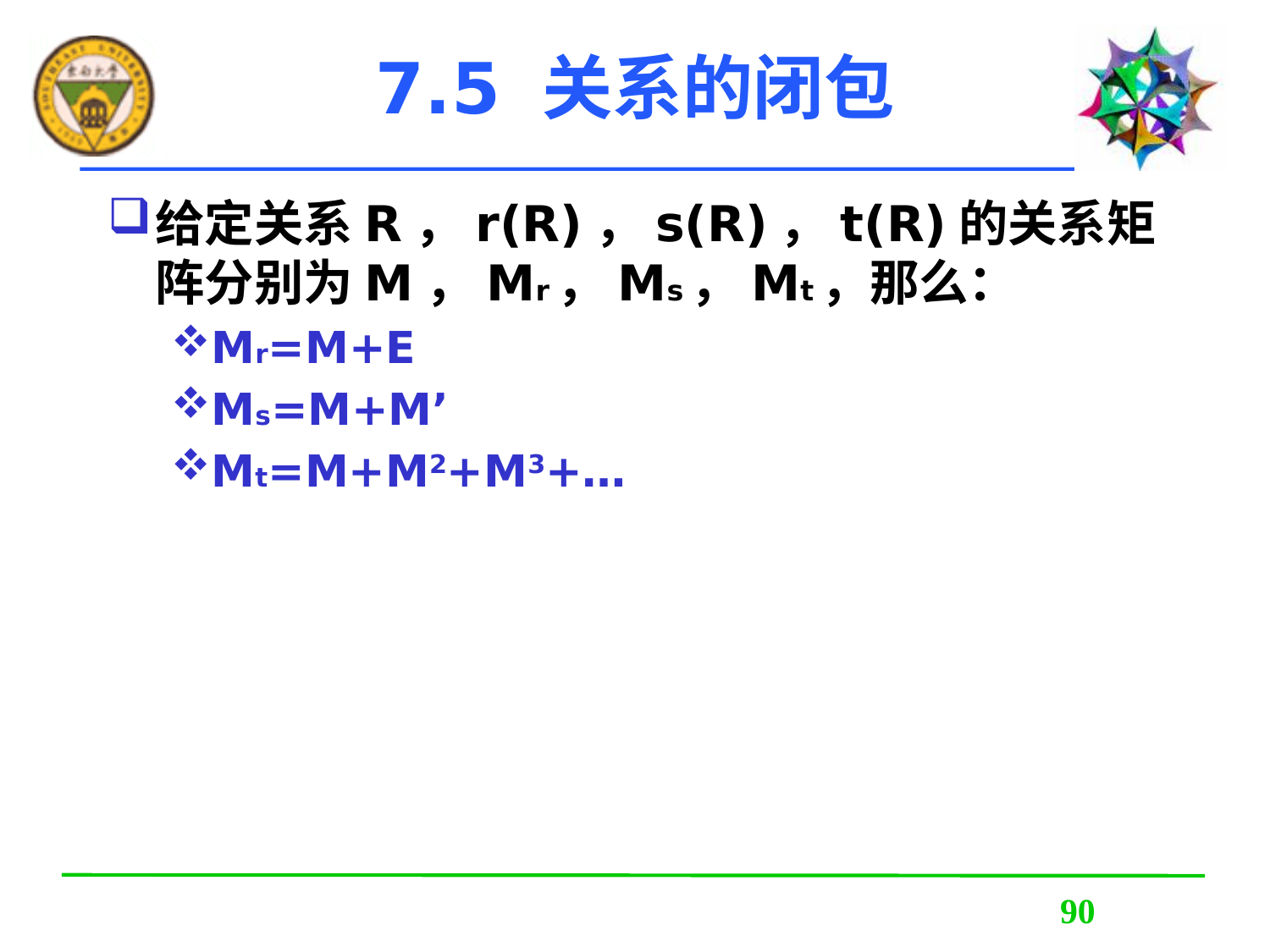

# 7.5 关系的闭包
给定关系R，r(R)，s(R)，t(R)的关系矩阵分别为M，Mr，Ms，Mt，那么：
Mr=M+E
Ms=M+M’
Mt=M+M2+M3+…